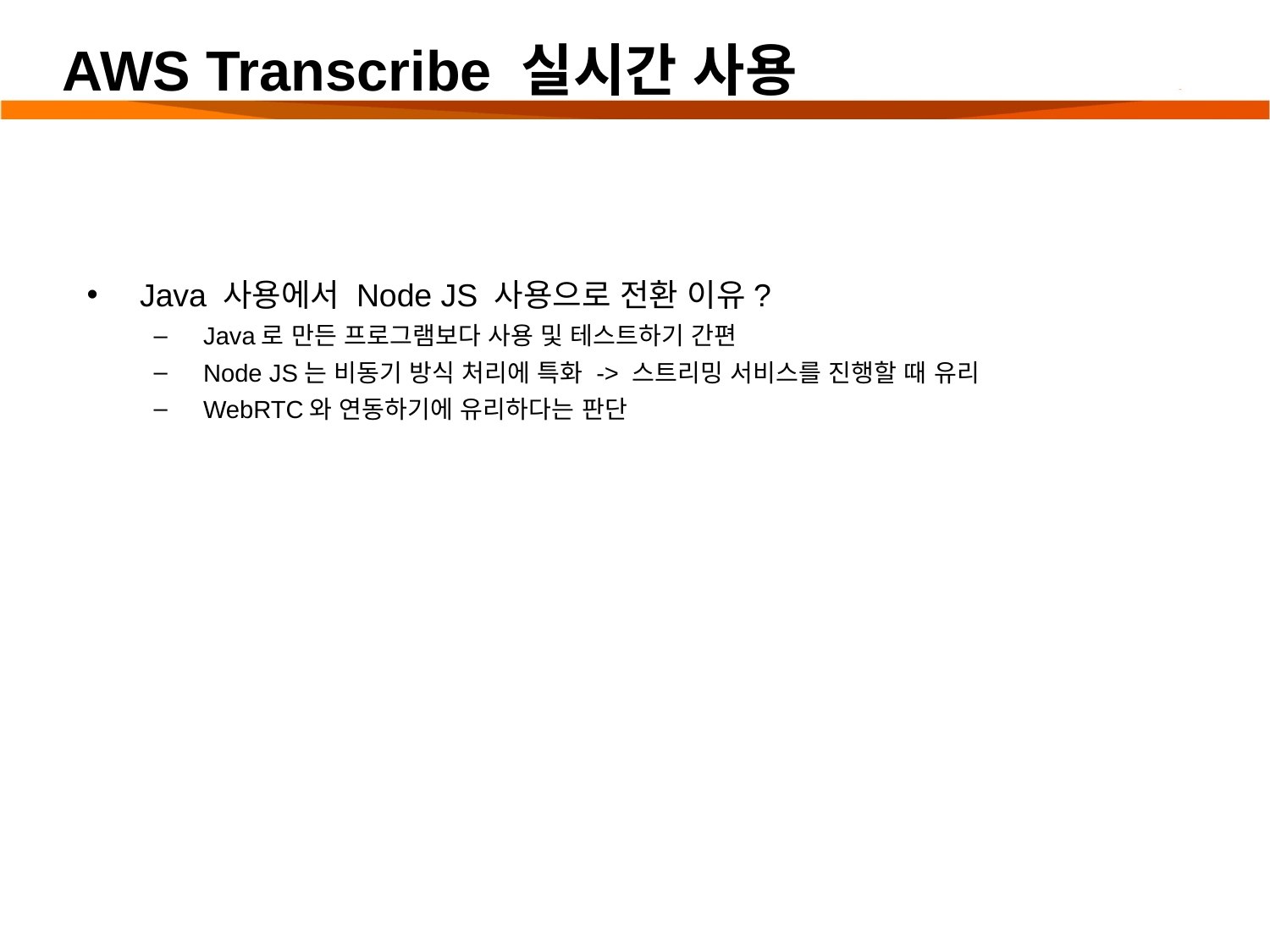

# AWS Transcribe 실시간 사용
Java 사용에서 Node JS 사용으로 전환 이유?
Java로 만든 프로그램보다 사용 및 테스트하기 간편
Node JS는 비동기 방식 처리에 특화 -> 스트리밍 서비스를 진행할 때 유리
WebRTC와 연동하기에 유리하다는 판단